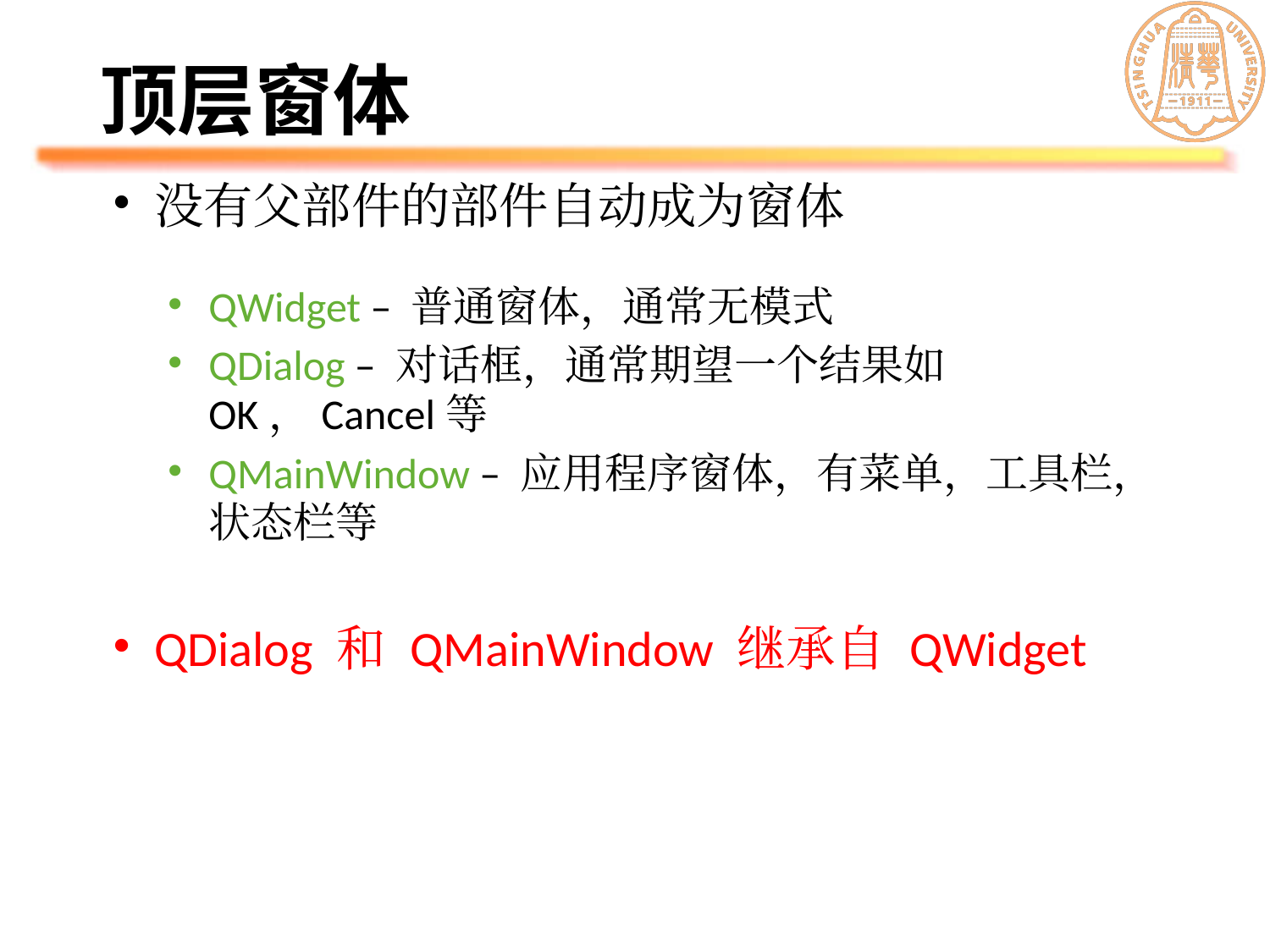

# 顶层窗体
没有父部件的部件自动成为窗体

QWidget – 普通窗体，通常无模式
QDialog – 对话框，通常期望一个结果如OK，Cancel等
QMainWindow – 应用程序窗体，有菜单，工具栏，状态栏等

QDialog 和 QMainWindow 继承自 QWidget